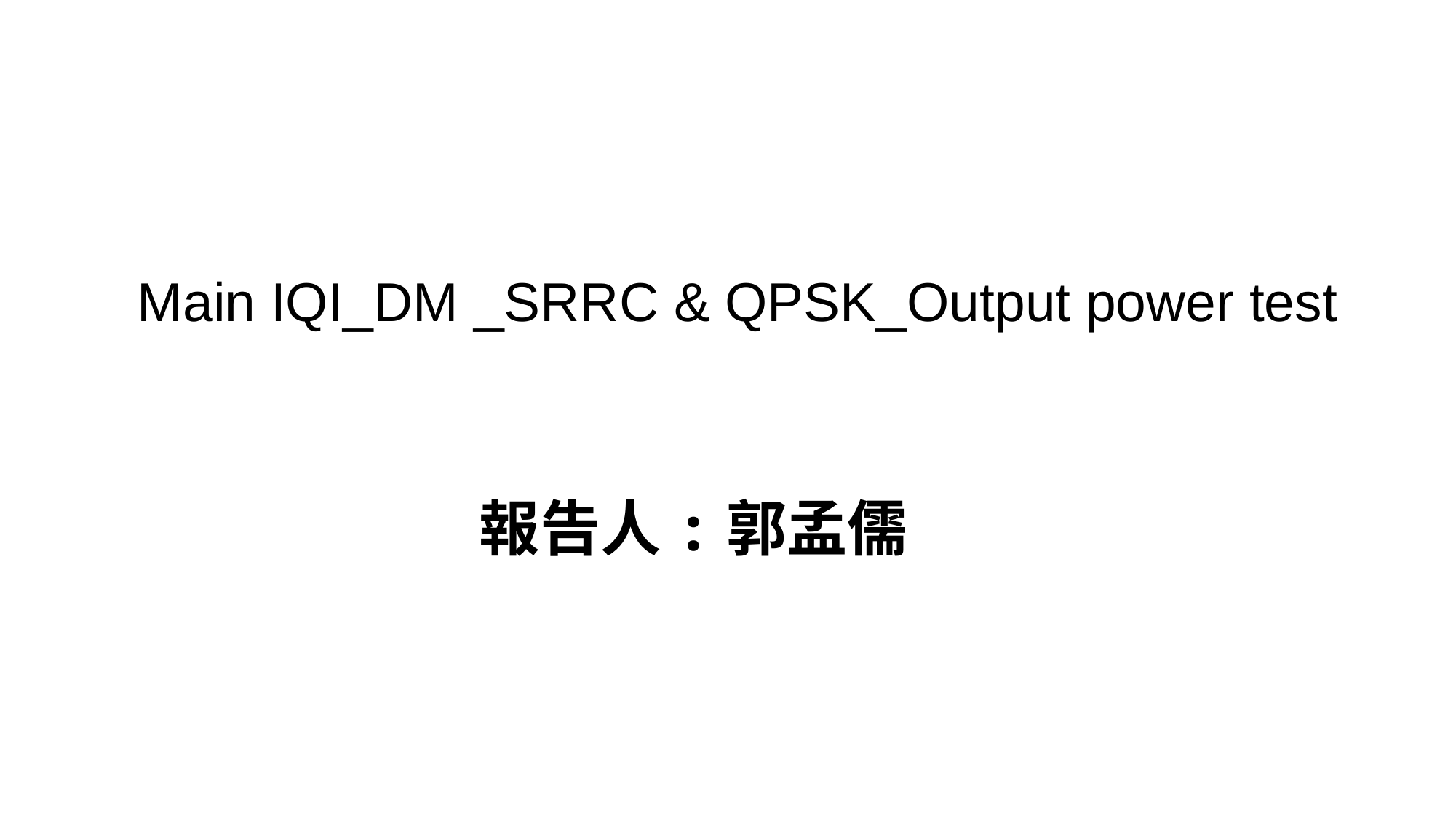

Main IQI_DM _SRRC & QPSK_Output power test
報告人:郭孟儒